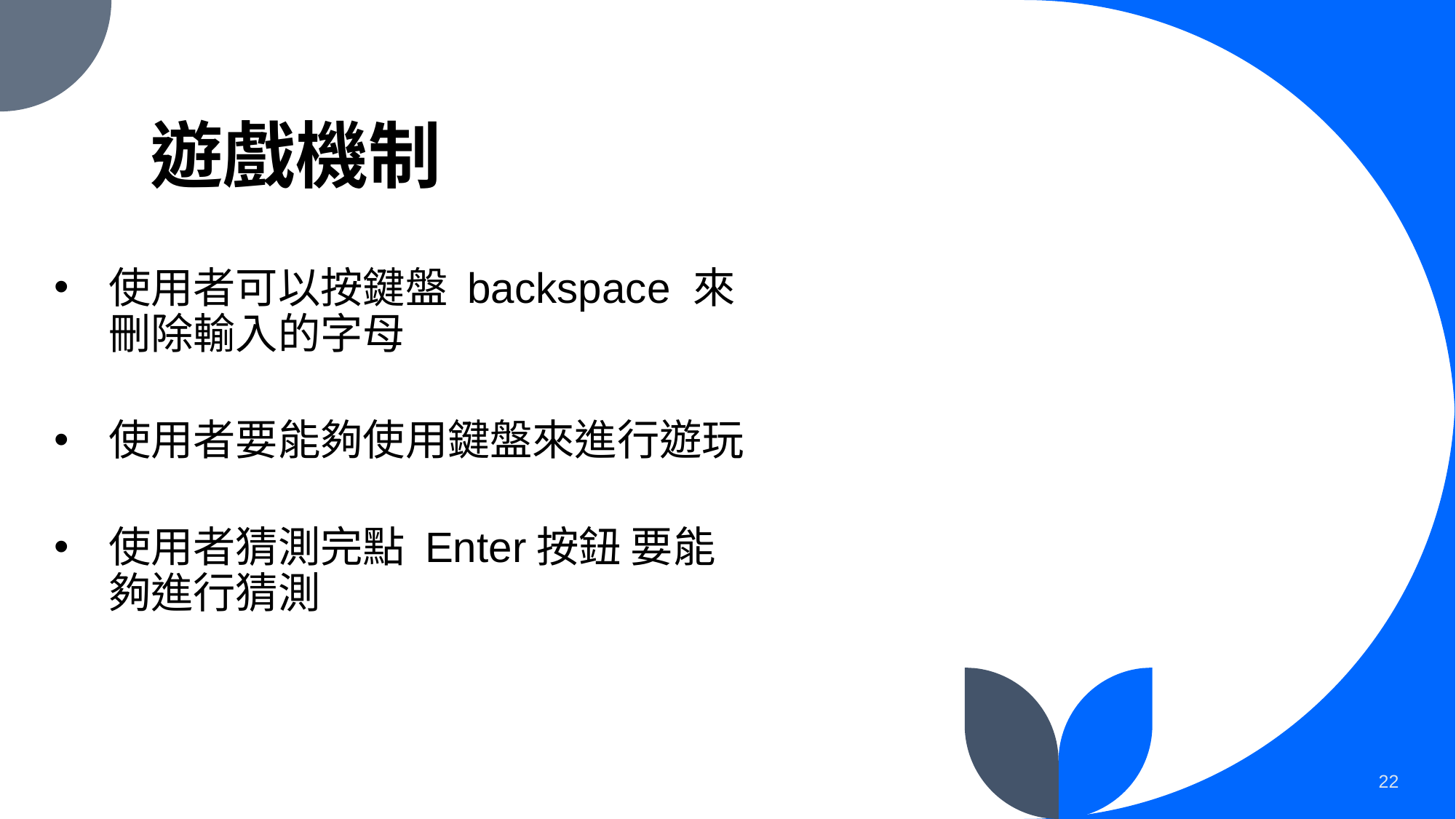

# 遊戲機制

使用者可以按鍵盤 backspace 來刪除輸入的字母
使用者要能夠使用鍵盤來進行遊玩
使用者猜測完點 Enter按鈕 要能夠進行猜測
22